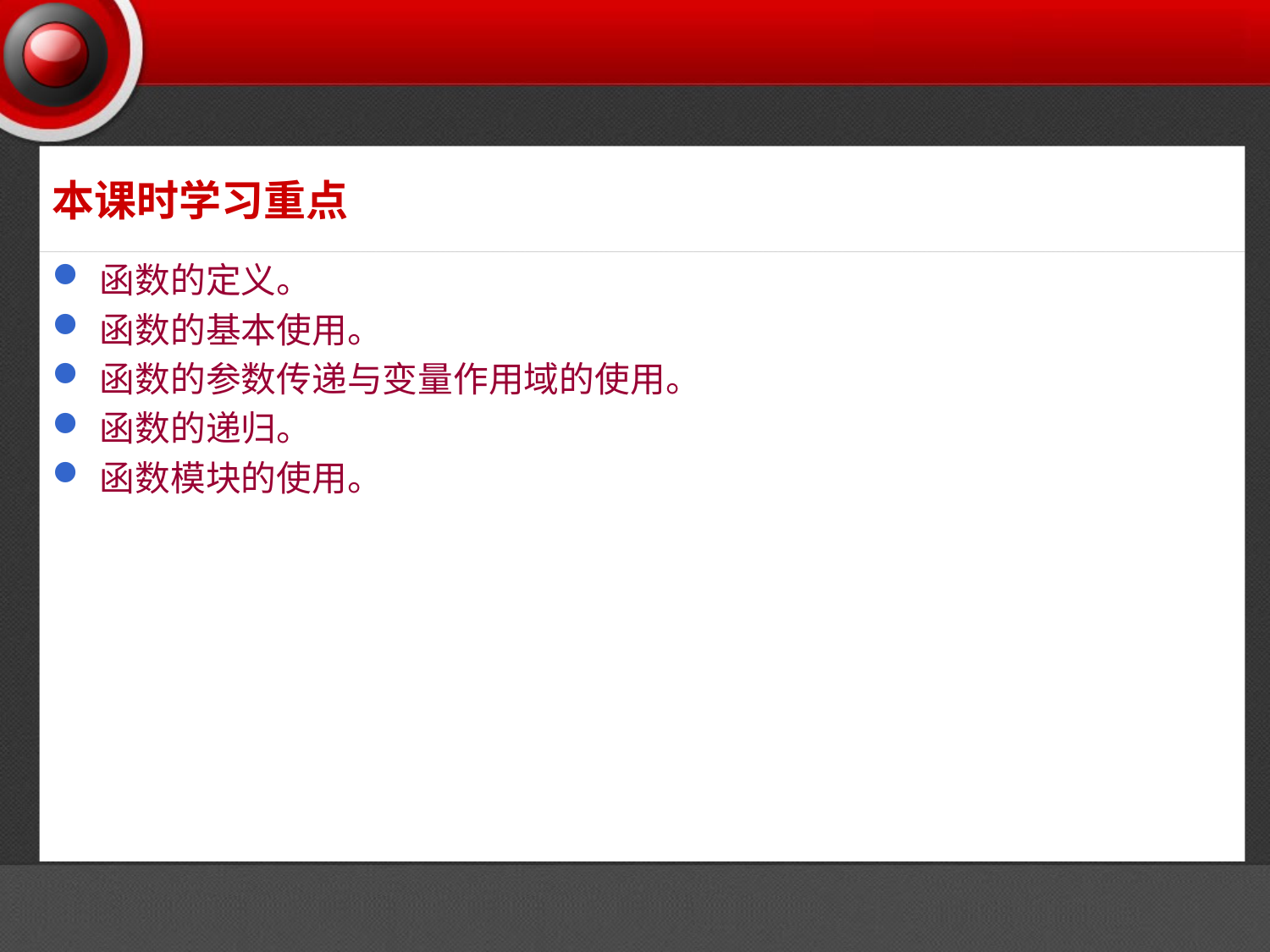

# 本课时学习重点
函数的定义。
函数的基本使用。
函数的参数传递与变量作用域的使用。
函数的递归。
函数模块的使用。